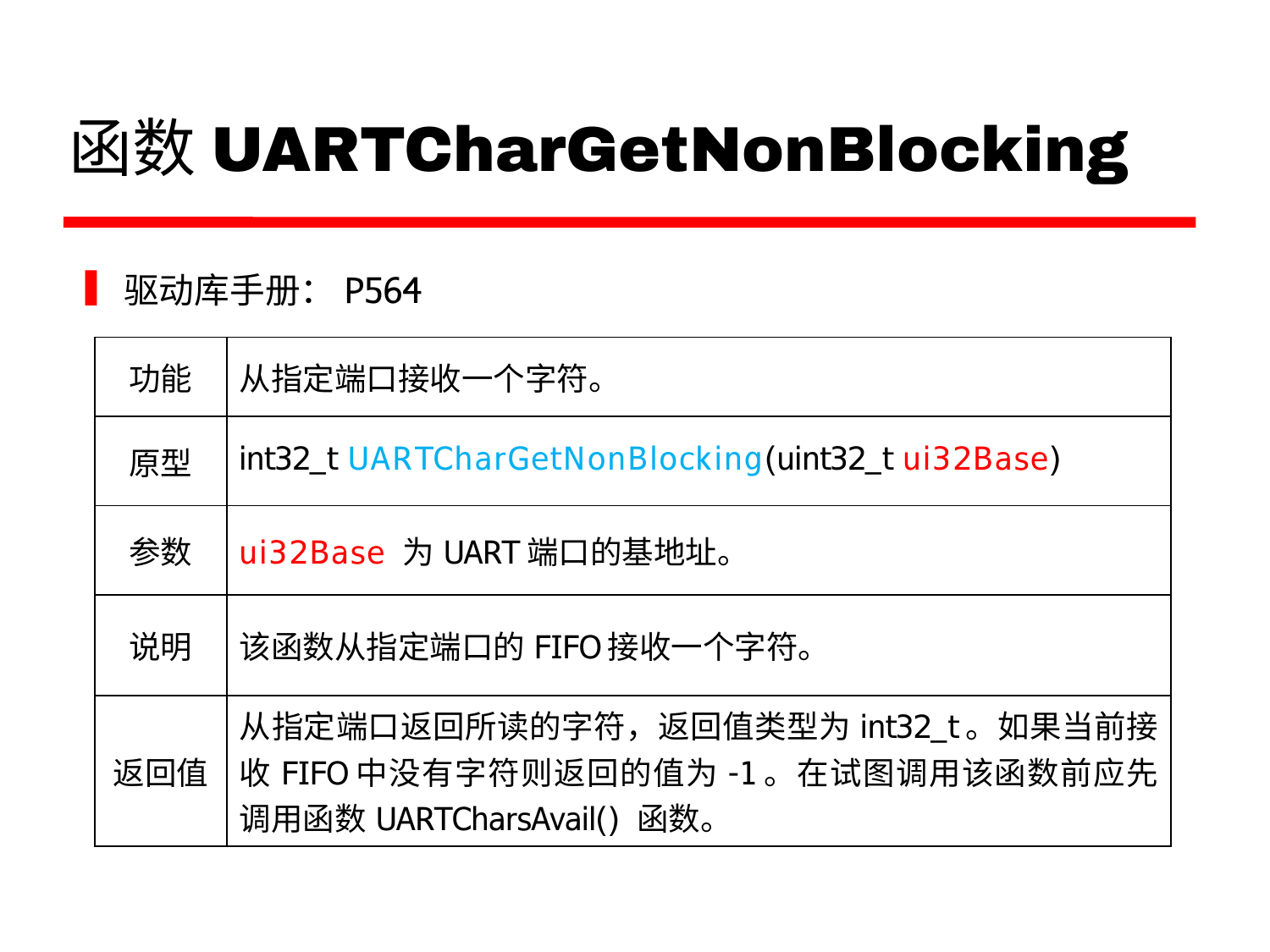

# 函数UARTCharGetNonBlocking
驱动库手册：P564
| 功能 | 从指定端口接收一个字符。 |
| --- | --- |
| 原型 | int32\_t UARTCharGetNonBlocking(uint32\_t ui32Base) |
| 参数 | ui32Base 为UART端口的基地址。 |
| 说明 | 该函数从指定端口的FIFO接收一个字符。 |
| 返回值 | 从指定端口返回所读的字符，返回值类型为int32\_t。如果当前接收FIFO中没有字符则返回的值为-1。在试图调用该函数前应先调用函数UARTCharsAvail() 函数。 |